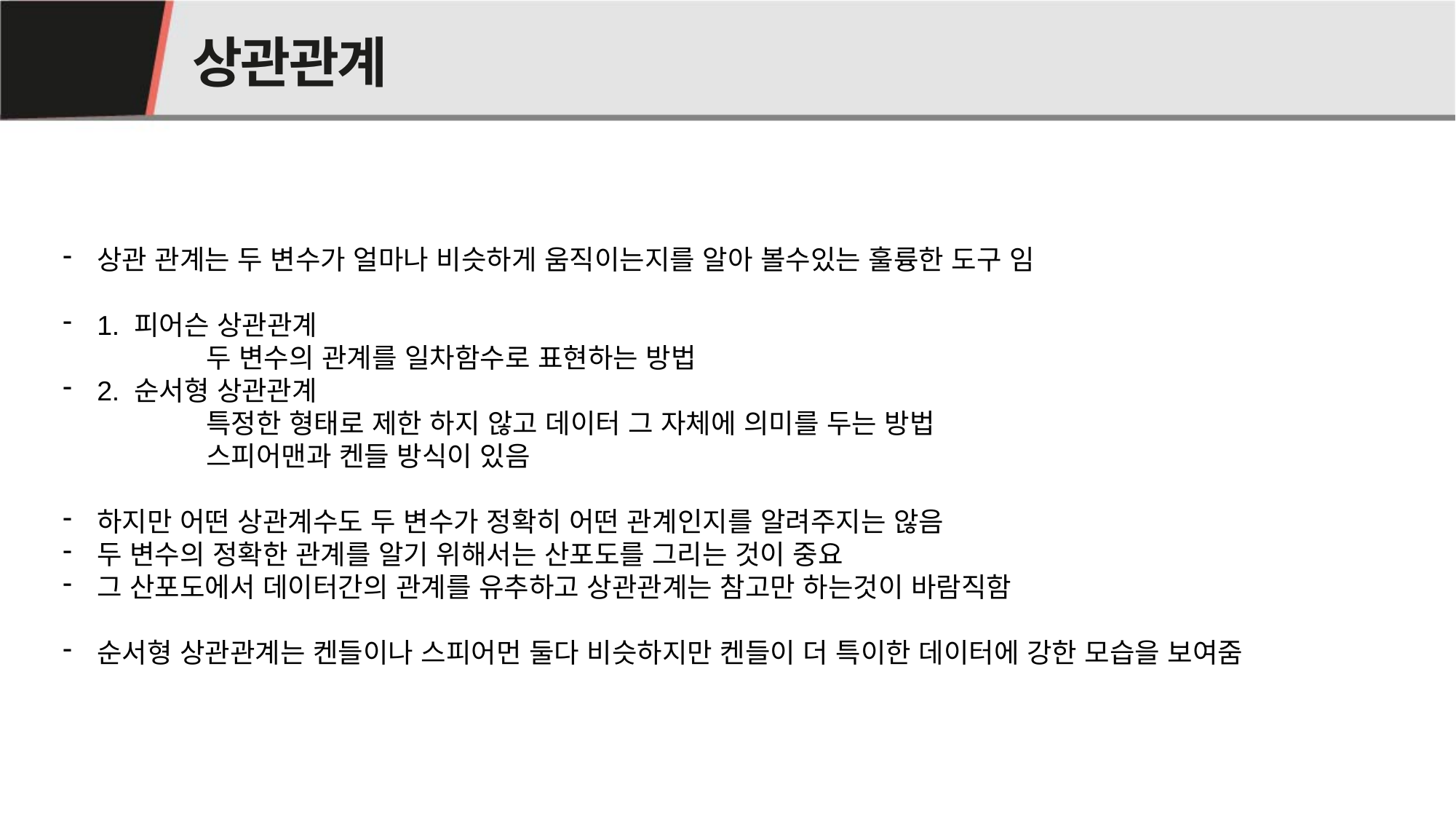

# 상관관계
02
상관 관계는 두 변수가 얼마나 비슷하게 움직이는지를 알아 볼수있는 훌륭한 도구 임

1. 피어슨 상관관계
	두 변수의 관계를 일차함수로 표현하는 방법
2. 순서형 상관관계
	특정한 형태로 제한 하지 않고 데이터 그 자체에 의미를 두는 방법
	스피어맨과 켄들 방식이 있음

하지만 어떤 상관계수도 두 변수가 정확히 어떤 관계인지를 알려주지는 않음
두 변수의 정확한 관계를 알기 위해서는 산포도를 그리는 것이 중요
그 산포도에서 데이터간의 관계를 유추하고 상관관계는 참고만 하는것이 바람직함

순서형 상관관계는 켄들이나 스피어먼 둘다 비슷하지만 켄들이 더 특이한 데이터에 강한 모습을 보여줌